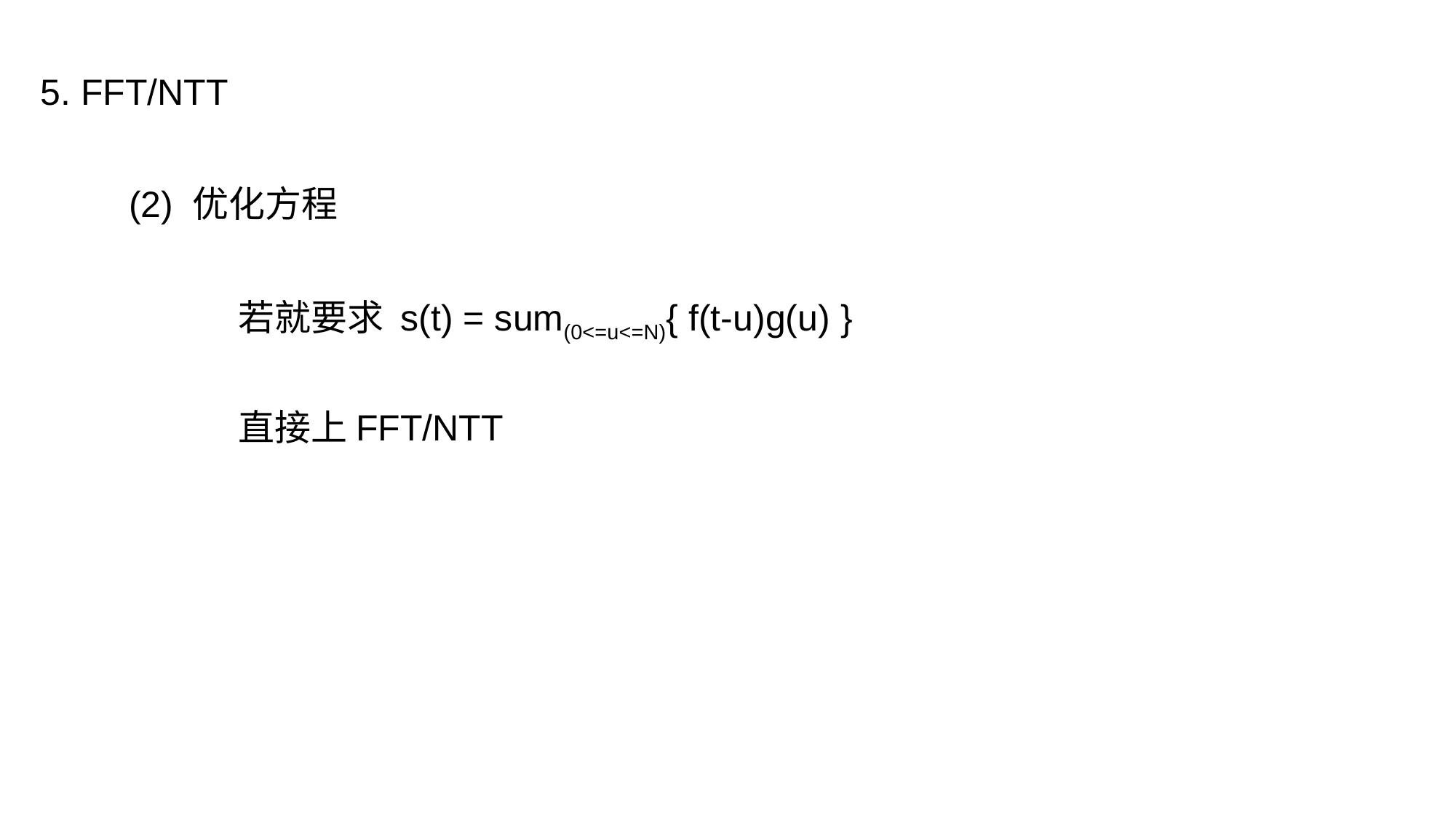

5. FFT/NTT

(2) 优化方程

	若就要求 s(t) = sum(0<=u<=N){ f(t-u)g(u) }

	直接上FFT/NTT